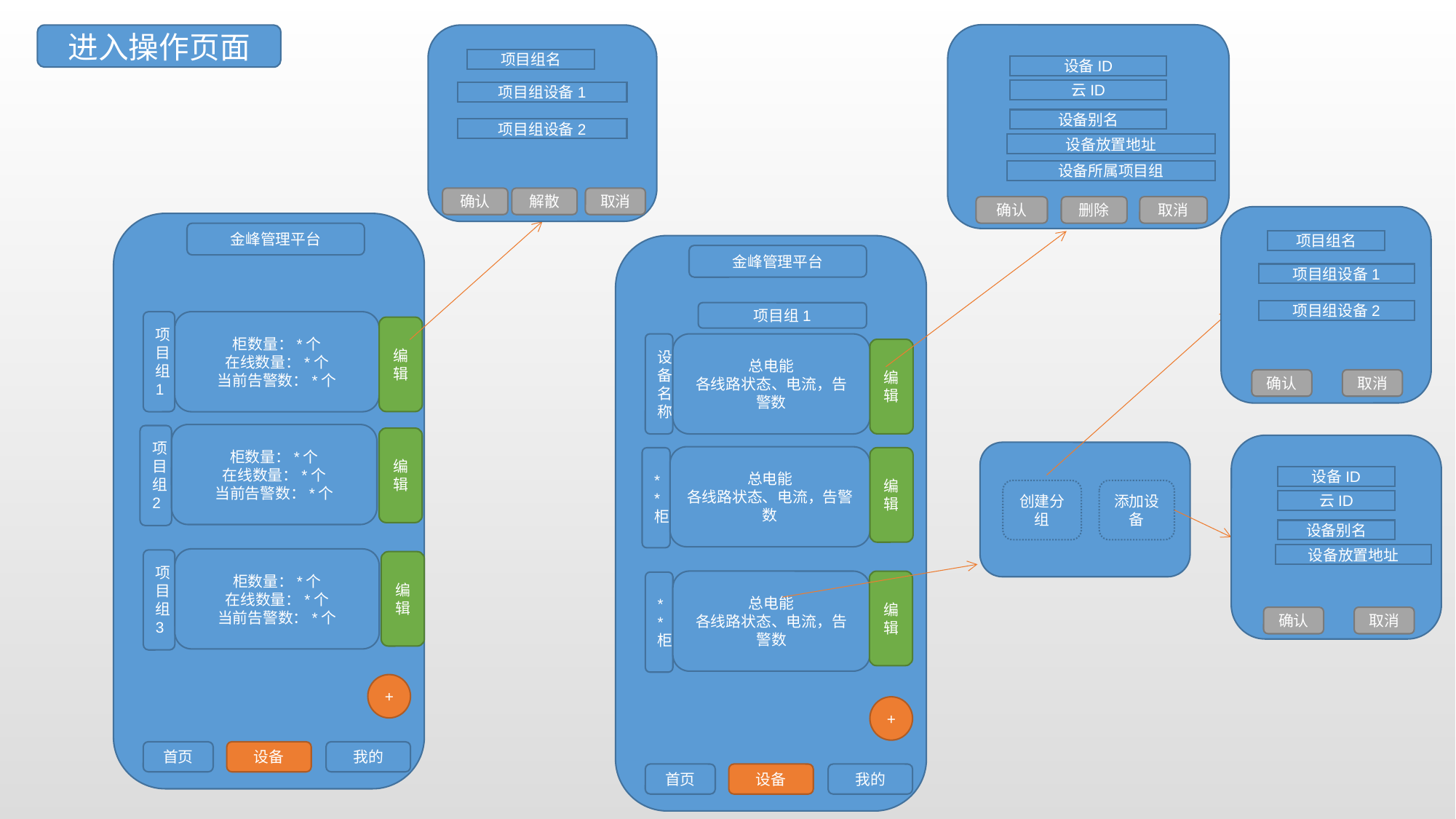

设备ID
云ID
设备别名
设备放置地址
确认
取消
设备所属项目组
删除
进入操作页面

项目组名
项目组设备1
项目组设备2
确认
解散
取消

项目组名
项目组设备1
项目组设备2
确认
取消

金峰管理平台
项目组1
柜数量：*个
在线数量：*个
当前告警数：*个
柜数量：*个
在线数量：*个
当前告警数：*个
项目组2
柜数量：*个
在线数量：*个
当前告警数：*个
项目组3
+
首页
设备
我的
编辑
编辑
编辑

金峰管理平台
项目组1
设备名称
总电能
各线路状态、电流，告警数
编辑
总电能
各线路状态、电流，告警数
**柜
编辑
总电能
各线路状态、电流，告警数
**柜
编辑
+
首页
设备
我的

设备ID
云ID
设备别名
设备放置地址
确认
取消

创建分组
添加设备